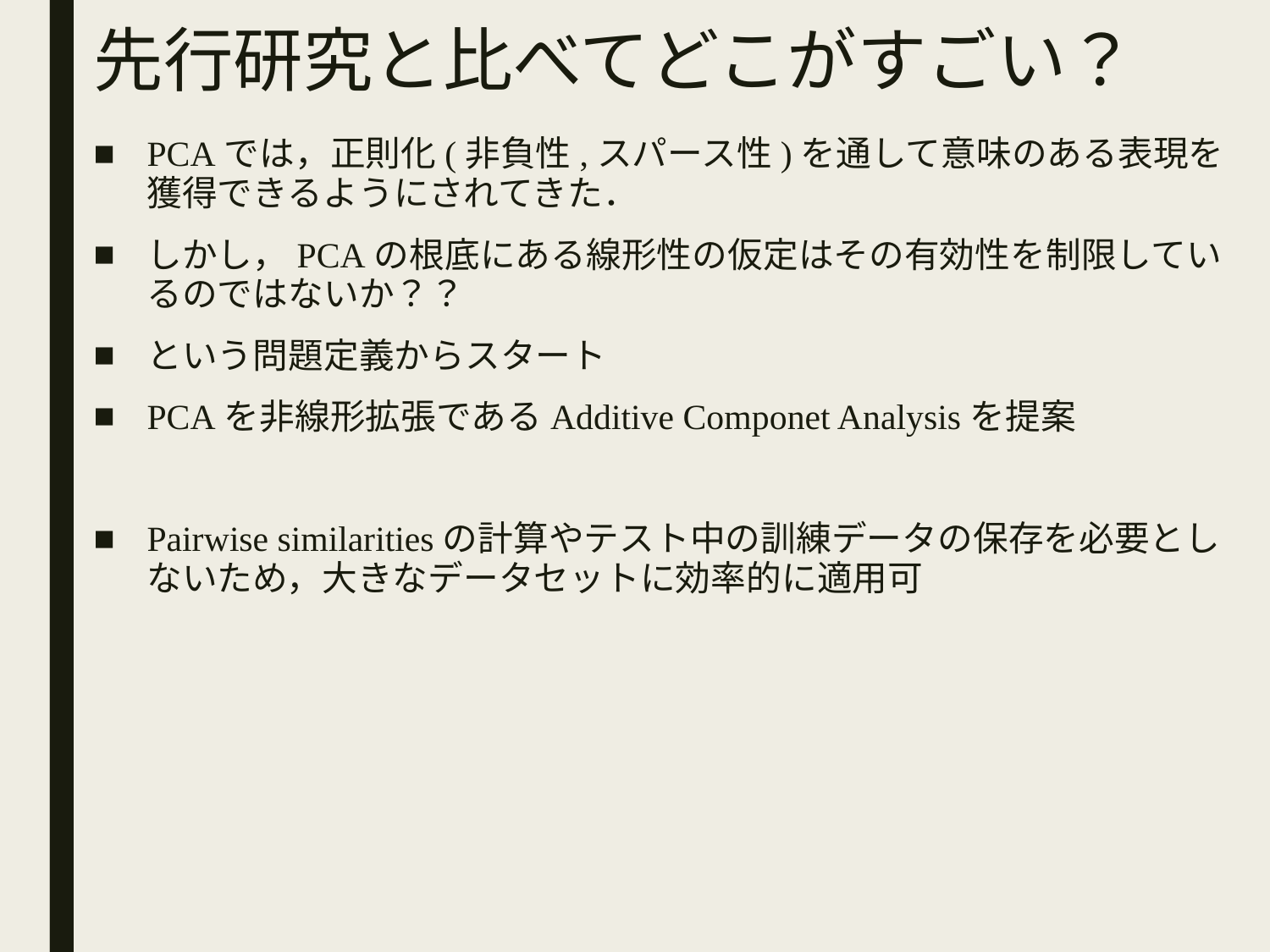

# 先行研究と比べてどこがすごい？
PCAでは，正則化(非負性,スパース性)を通して意味のある表現を獲得できるようにされてきた．
しかし，PCAの根底にある線形性の仮定はその有効性を制限しているのではないか？？
という問題定義からスタート
PCAを非線形拡張であるAdditive Componet Analysisを提案

Pairwise similaritiesの計算やテスト中の訓練データの保存を必要としないため，大きなデータセットに効率的に適用可